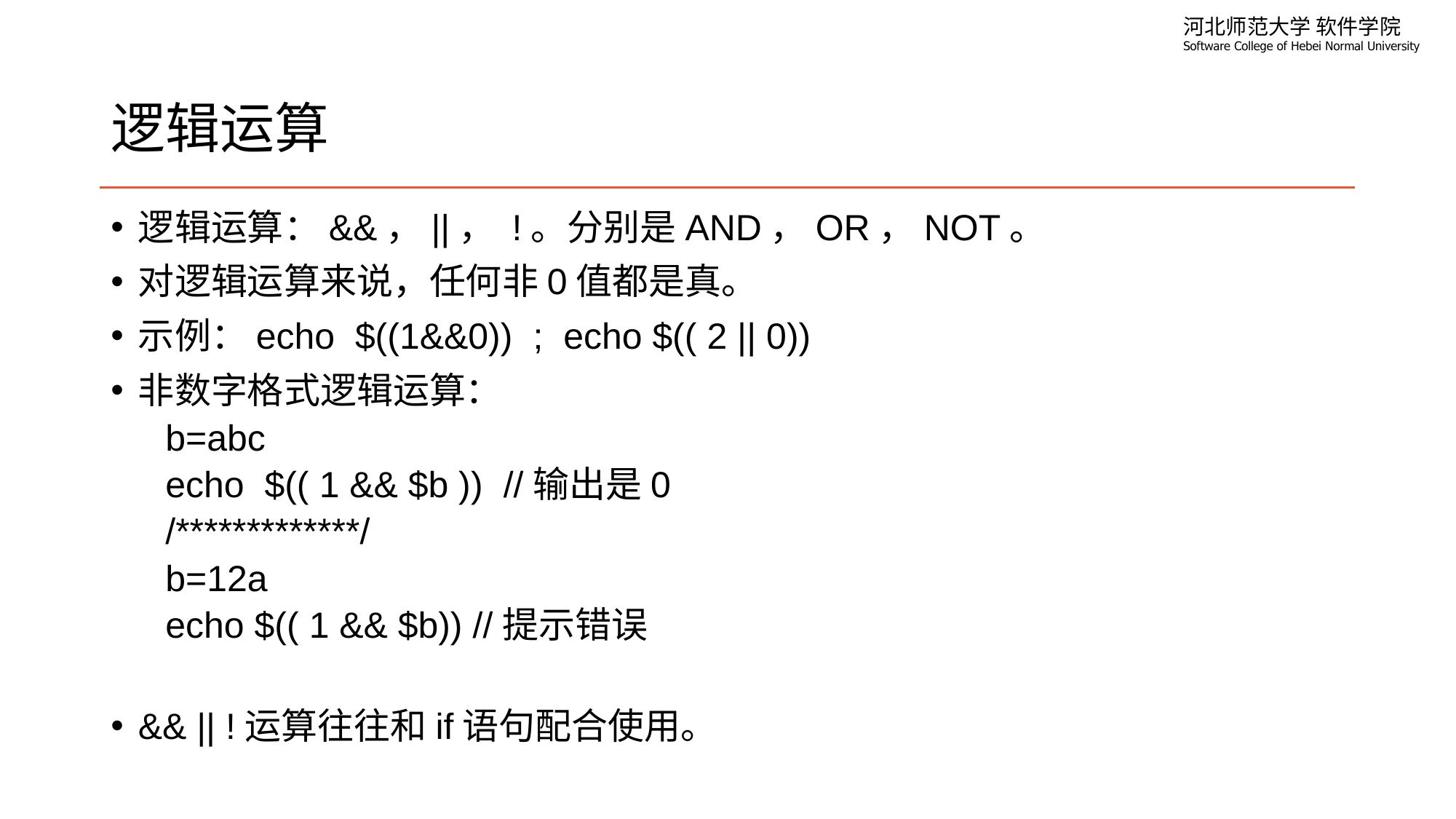

# 逻辑运算
逻辑运算：&&，||， !。分别是AND，OR，NOT。
对逻辑运算来说，任何非0值都是真。
示例：echo  $((1&&0))  ;  echo $(( 2 || 0))
非数字格式逻辑运算：
b=abc
echo  $(( 1 && $b ))  //输出是0
/*************/
b=12a
echo $(( 1 && $b)) //提示错误

&& || !运算往往和if语句配合使用。